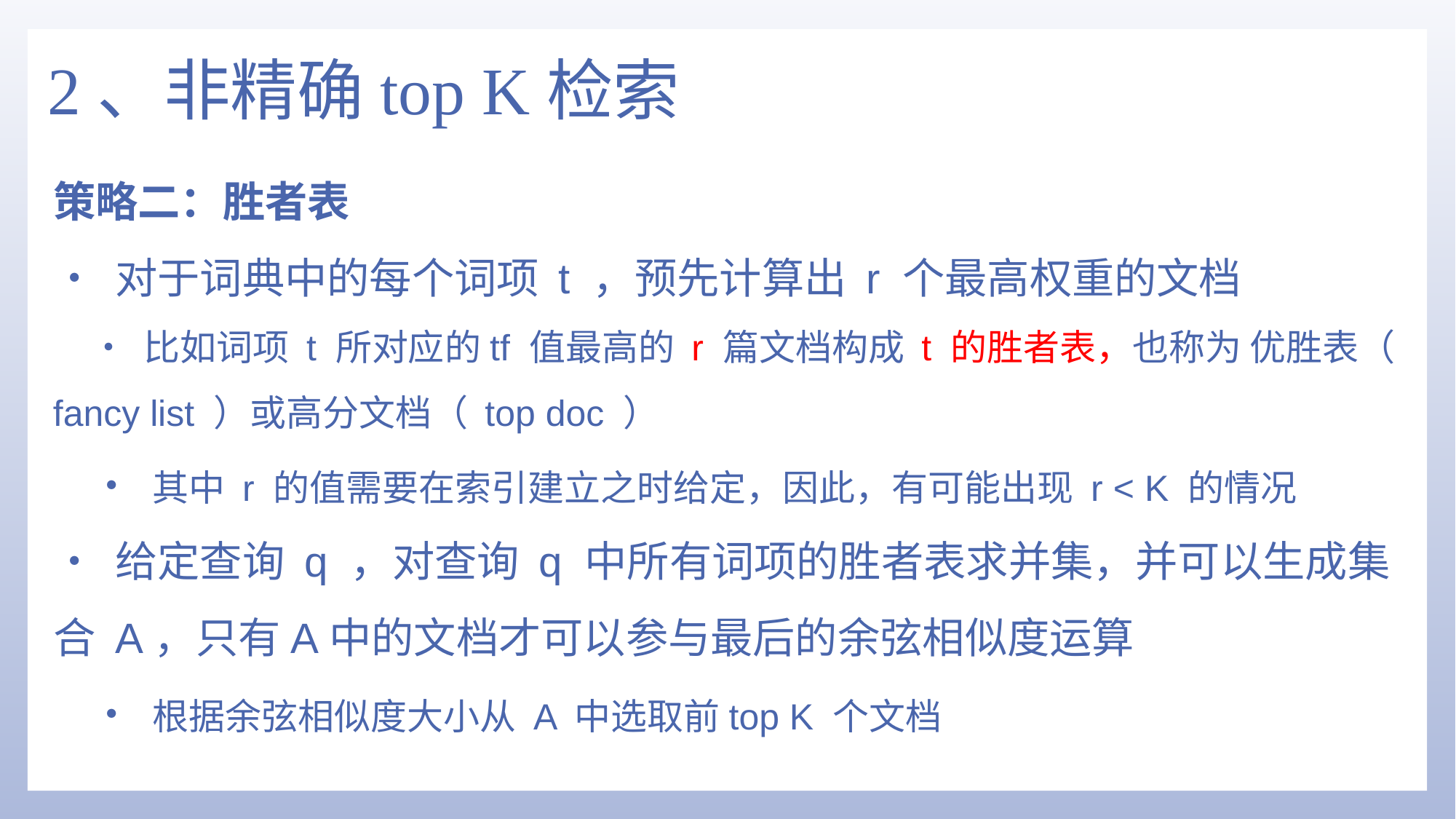

# 2、非精确top K检索
策略二：胜者表
• 对于词典中的每个词项 t ，预先计算出 r 个最高权重的文档
• 比如词项 t 所对应的tf 值最高的 r 篇文档构成 t 的胜者表，也称为 优胜表（ fancy list ）或高分文档（ top doc ）
• 其中 r 的值需要在索引建立之时给定，因此，有可能出现 r < K 的情况
• 给定查询 q ，对查询 q 中所有词项的胜者表求并集，并可以生成集合 A，只有A中的文档才可以参与最后的余弦相似度运算
• 根据余弦相似度大小从 A 中选取前top K 个文档